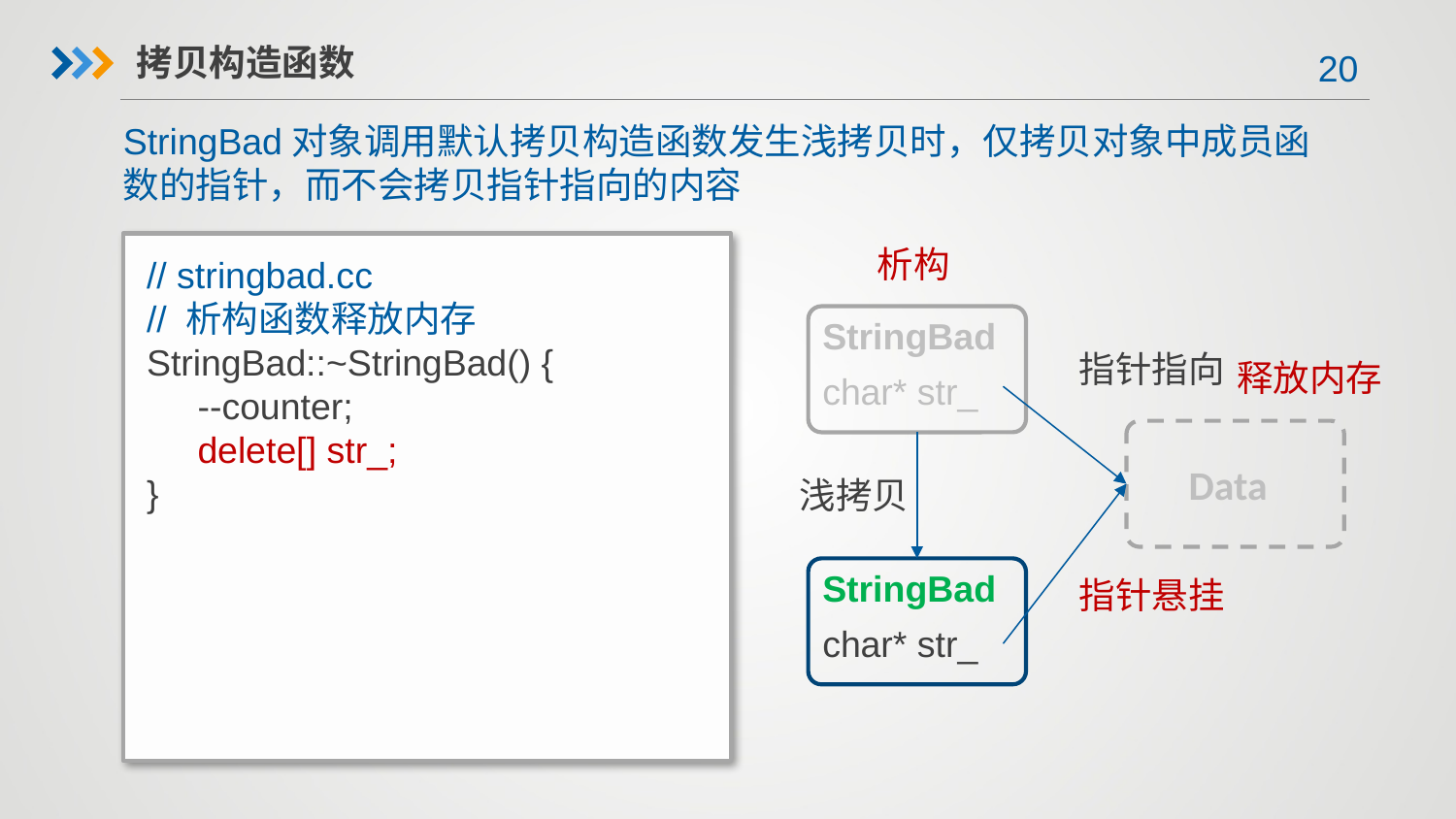

拷贝构造函数
StringBad对象调用默认拷贝构造函数发生浅拷贝时，仅拷贝对象中成员函数的指针，而不会拷贝指针指向的内容

// stringbad.cc
// 析构函数释放内存
StringBad::~StringBad() {
     --counter;
     delete[] str_;
}
析构

StringBad
指针指向
释放内存
char* str_

Data
浅拷贝

StringBad
指针悬挂
char* str_